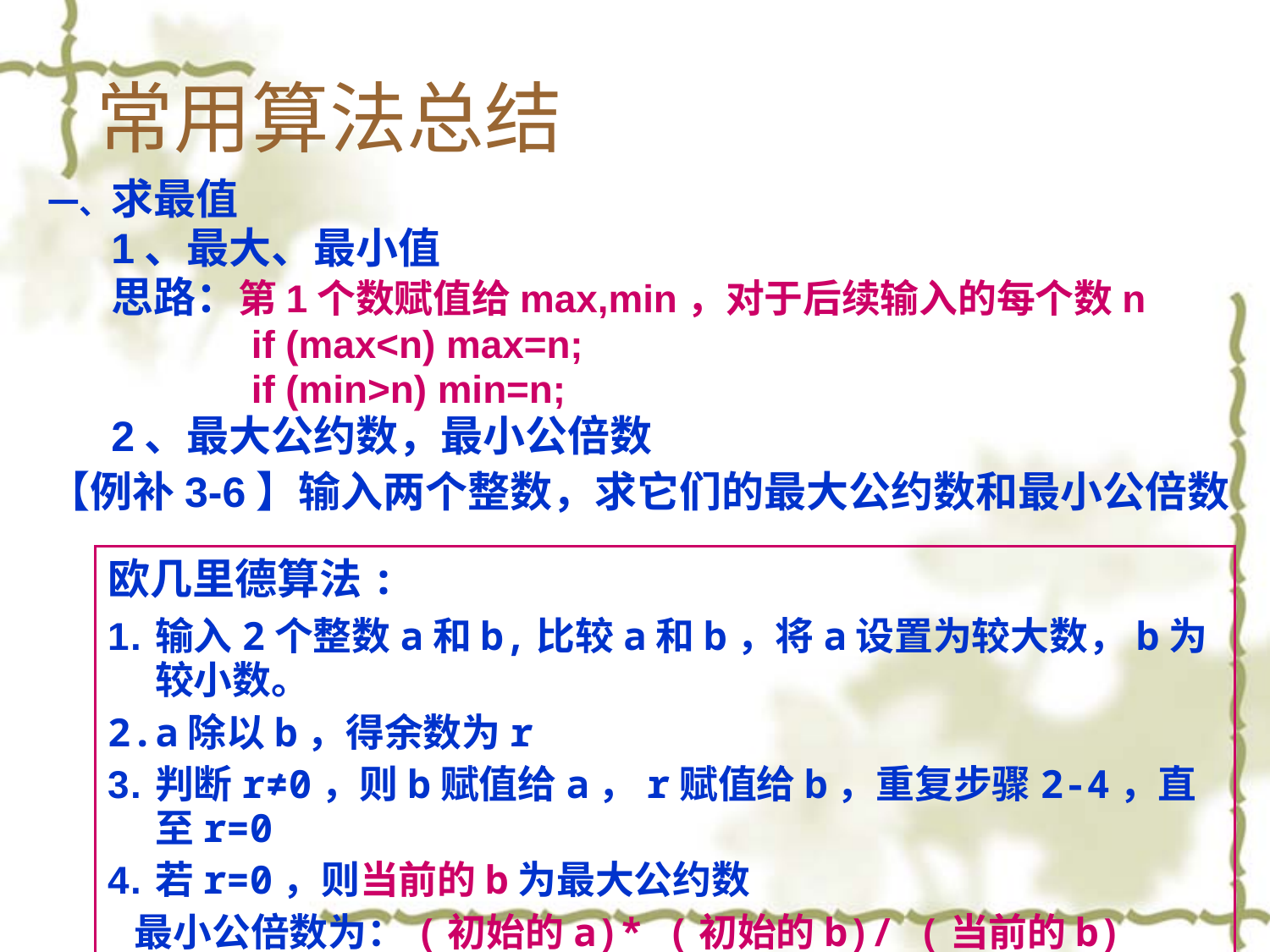

# 常用算法总结
一、求最值
1、最大、最小值
思路：第1个数赋值给max,min，对于后续输入的每个数n
             if (max<n) max=n;
             if (min>n) min=n;
2、最大公约数，最小公倍数
【例补3-6】输入两个整数，求它们的最大公约数和最小公倍数
欧几里德算法:
输入2个整数a和b,比较a和b，将a设置为较大数，b为较小数。
a除以b，得余数为r
判断r≠0，则b赋值给a，r赋值给b，重复步骤2-4，直至r=0
若r=0，则当前的b为最大公约数
  最小公倍数为：(初始的a)* (初始的b)/ (当前的b)